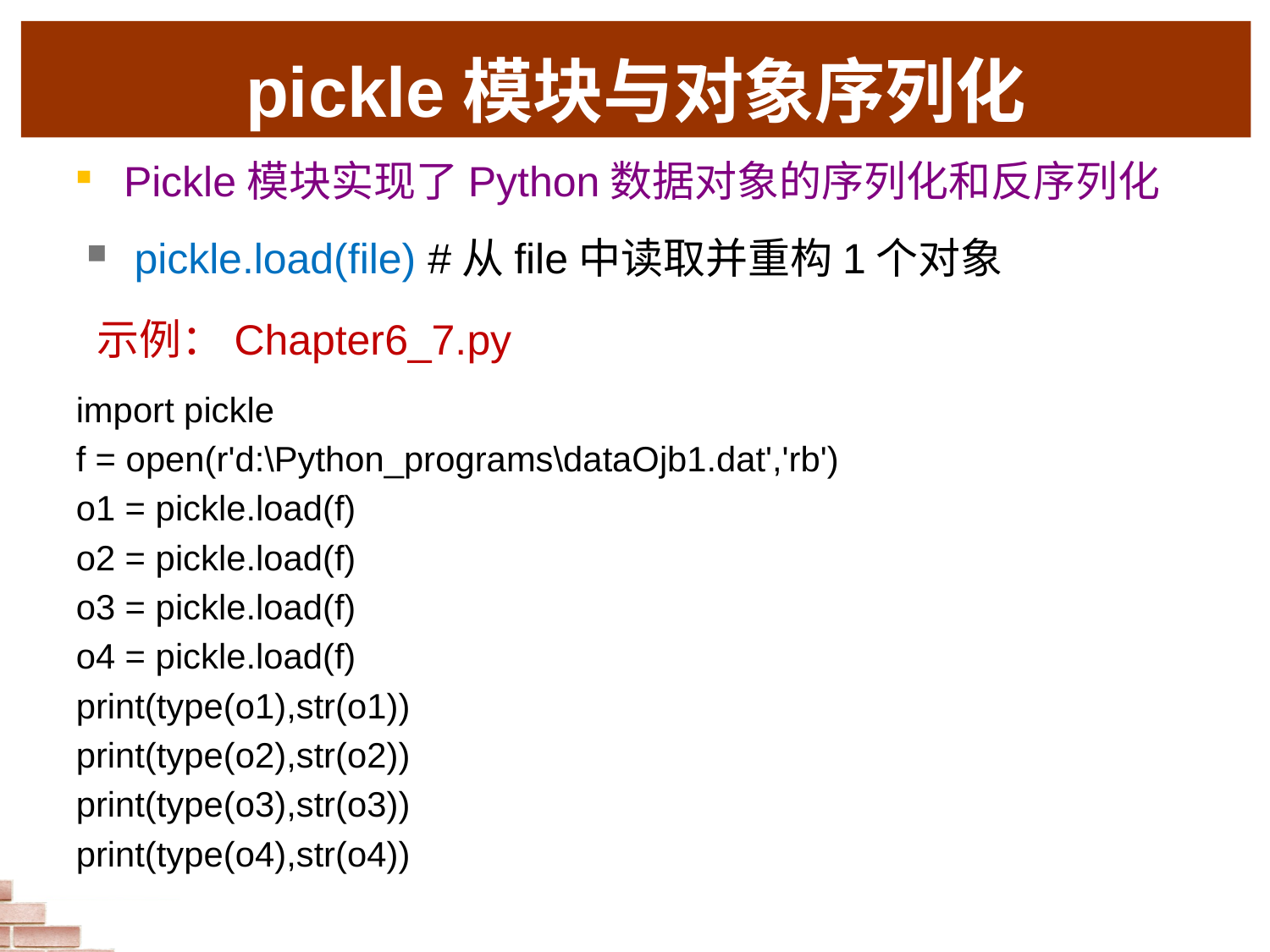

pickle模块与对象序列化
Pickle模块实现了Python数据对象的序列化和反序列化
pickle.load(file) #从file中读取并重构1个对象
示例：Chapter6_7.py
import pickle
f = open(r'd:\Python_programs\dataOjb1.dat','rb')
o1 = pickle.load(f)
o2 = pickle.load(f)
o3 = pickle.load(f)
o4 = pickle.load(f)
print(type(o1),str(o1))
print(type(o2),str(o2))
print(type(o3),str(o3))
print(type(o4),str(o4))